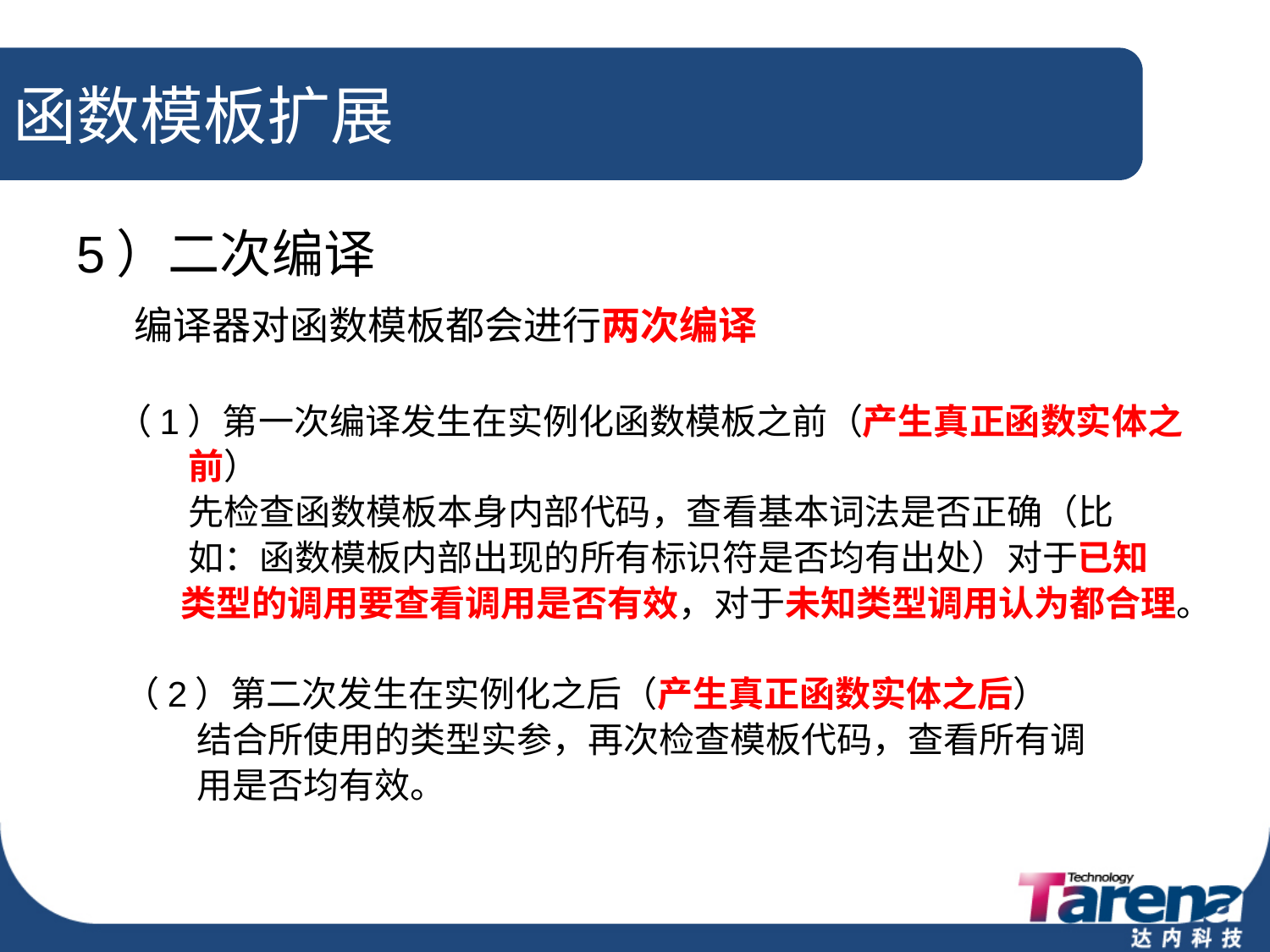

# 函数模板扩展
5）二次编译
    编译器对函数模板都会进行两次编译

    （1）第一次编译发生在实例化函数模板之前（产生真正函数实体之
             前）
             先检查函数模板本身内部代码，查看基本词法是否正确（比
             如：函数模板内部出现的所有标识符是否均有出处）对于已知
            类型的调用要查看调用是否有效，对于未知类型调用认为都合理。

     （2）第二次发生在实例化之后（产生真正函数实体之后）
              结合所使用的类型实参，再次检查模板代码，查看所有调
              用是否均有效。